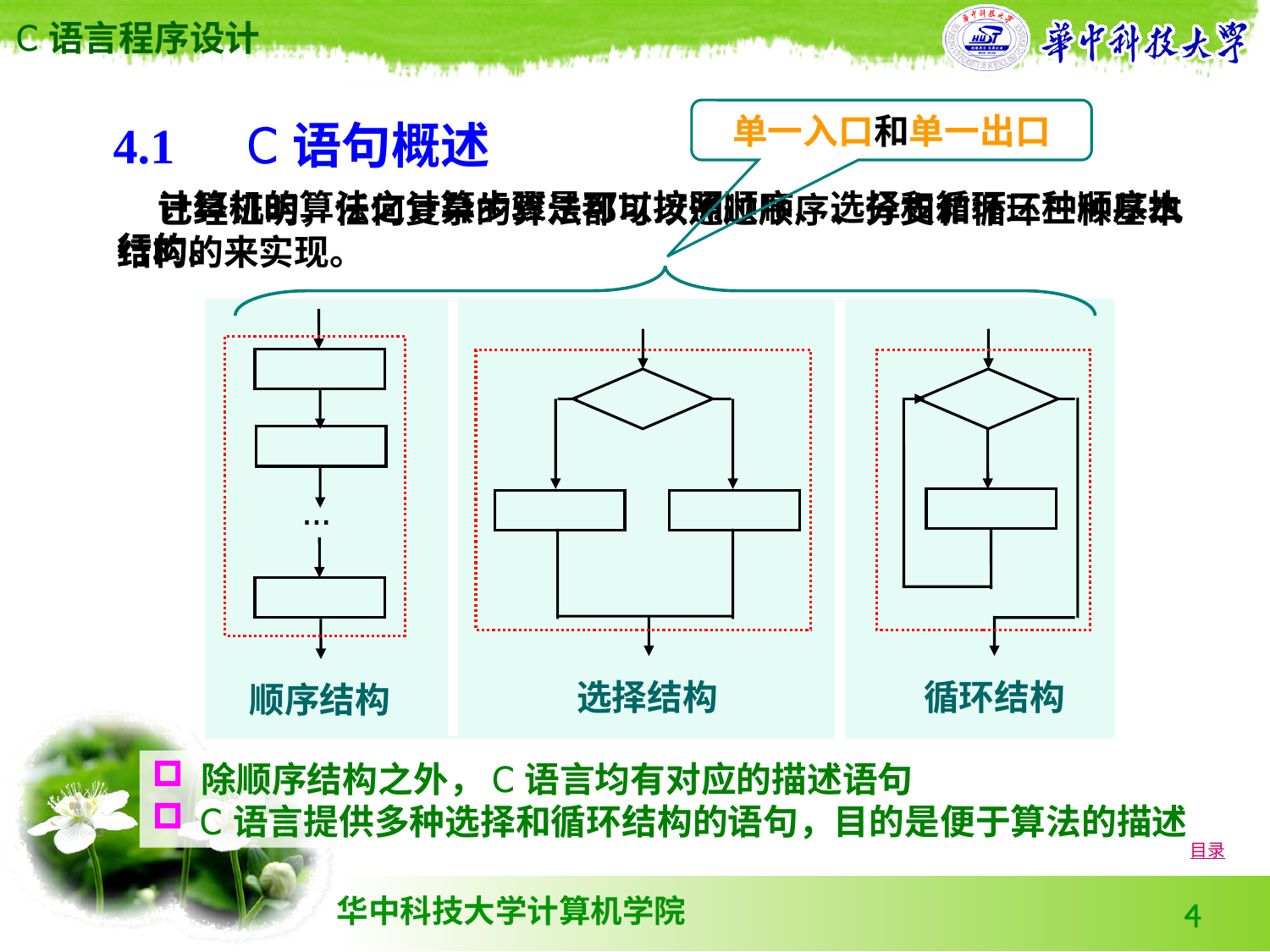

单一入口和单一出口
4.1　C语句概述
    计算机的算法之计算步骤是可以按照顺序、选择和循环三种顺序执行的。
    已经证明，任何复杂的算法都可以通过顺序、分支和循环三种基本结构的来实现。

…

选择结构
循环结构
顺序结构

 除顺序结构之外，C语言均有对应的描述语句
  C 语言提供多种选择和循环结构的语句，目的是便于算法的描述
目录
4